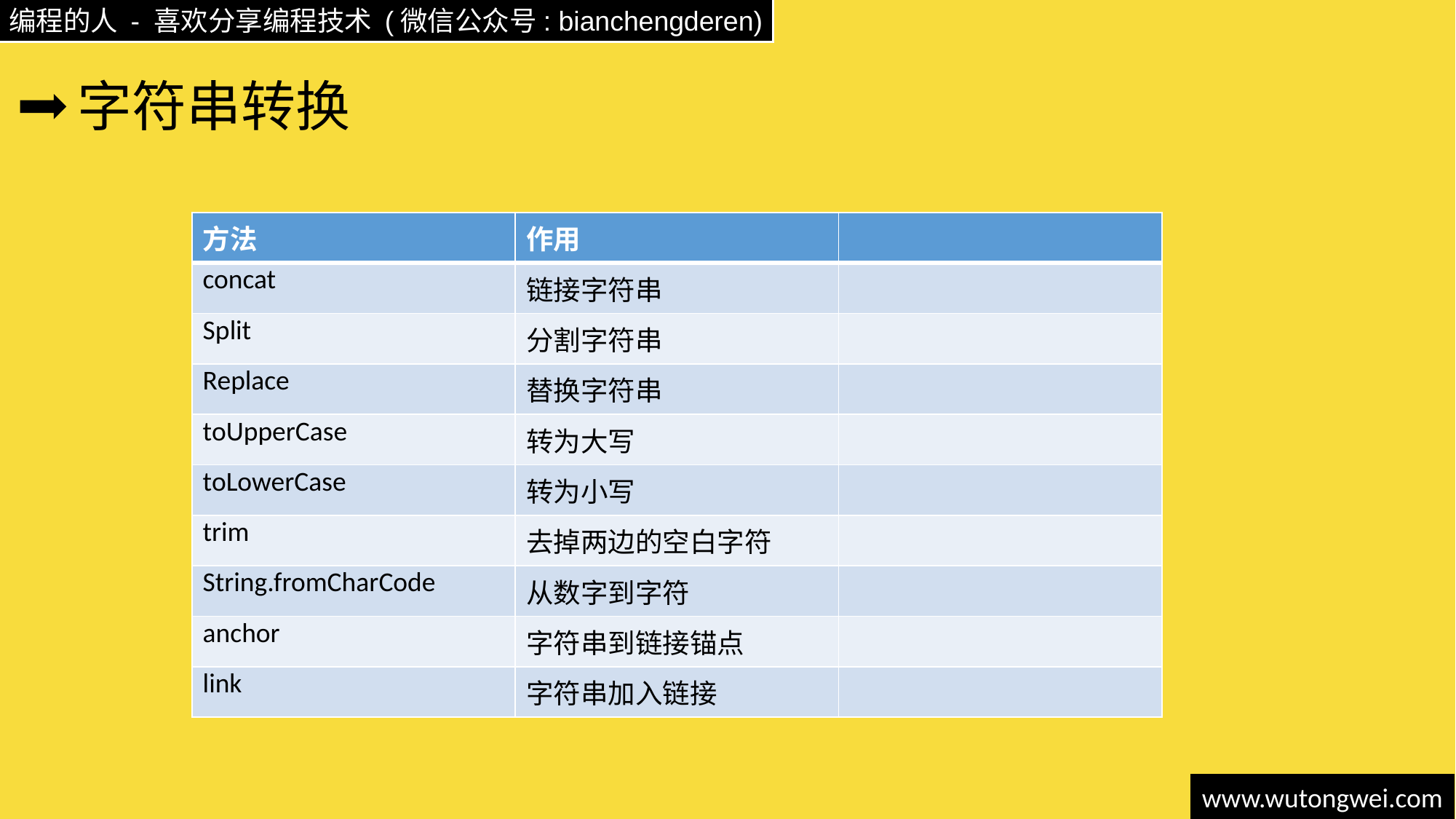

# 字符串转换
| 方法 | 作用 |  |
| --- | --- | --- |
| concat | 链接字符串 |  |
| Split | 分割字符串 |  |
| Replace | 替换字符串 |  |
| toUpperCase | 转为大写 |  |
| toLowerCase | 转为小写 |  |
| trim | 去掉两边的空白字符 |  |
| String.fromCharCode | 从数字到字符 |  |
| anchor | 字符串到链接锚点 |  |
| link | 字符串加入链接 |  |